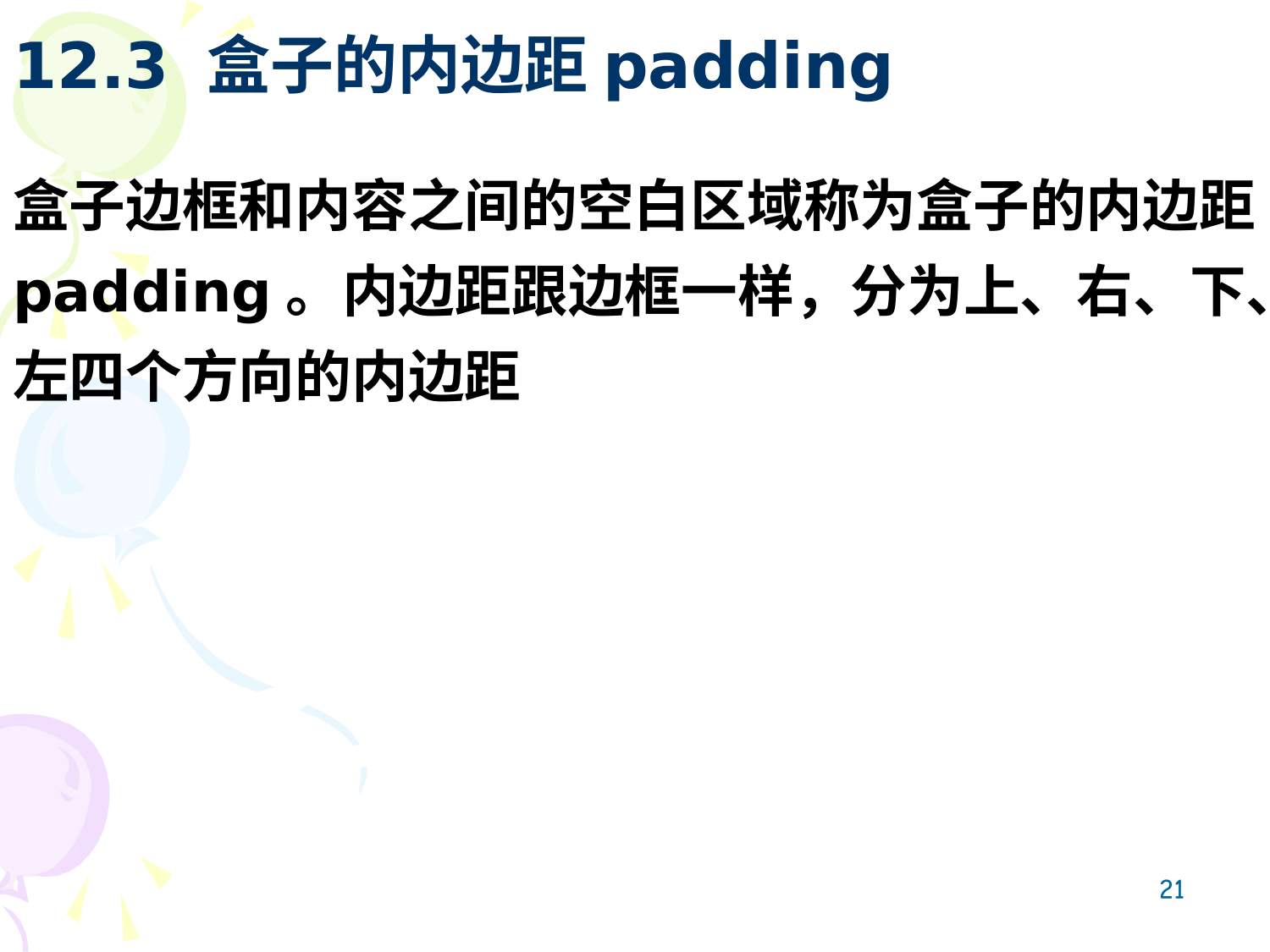

# 12.3 盒子的内边距padding
盒子边框和内容之间的空白区域称为盒子的内边距padding。内边距跟边框一样，分为上、右、下、左四个方向的内边距
21